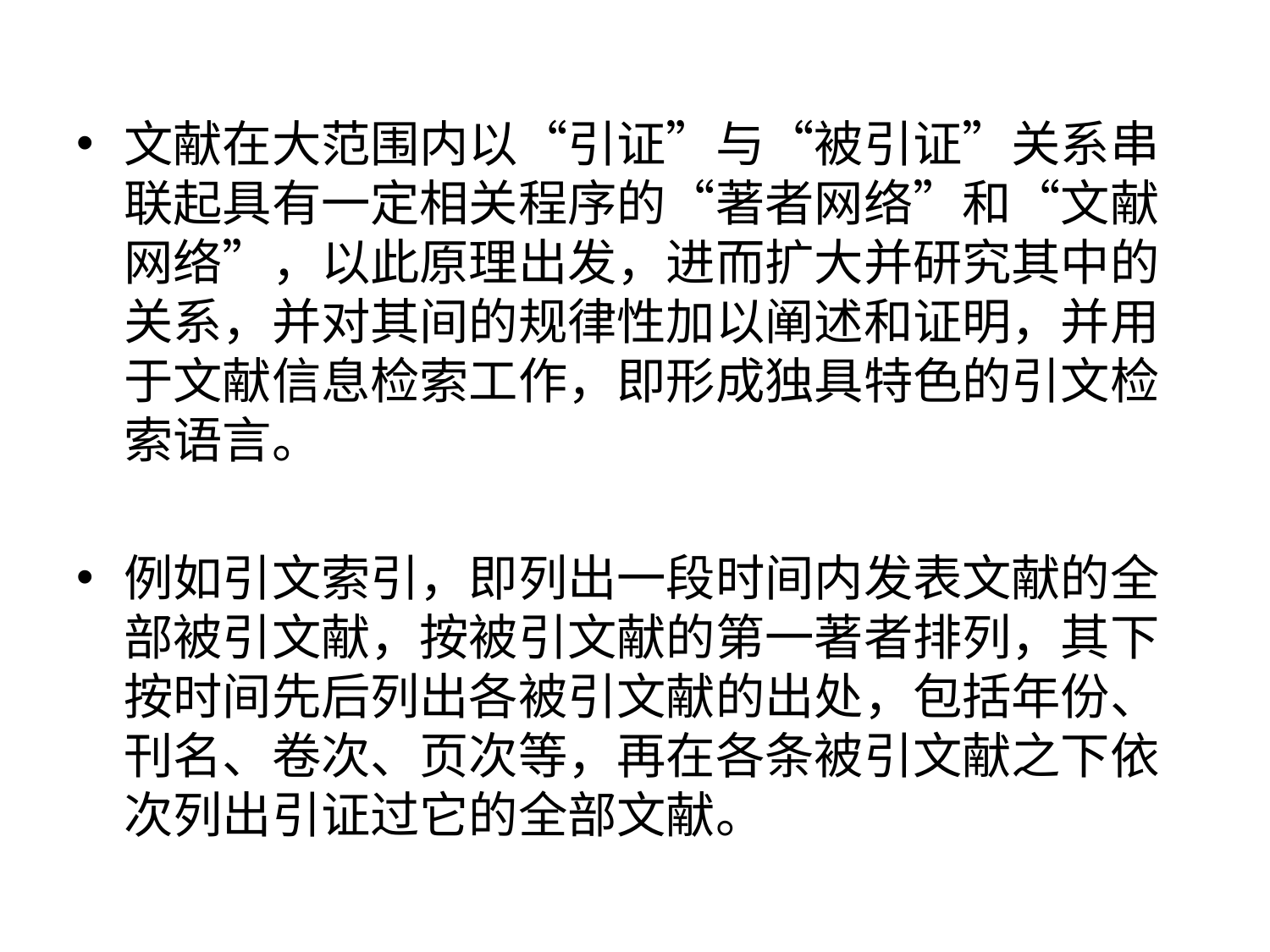

文献在大范围内以“引证”与“被引证”关系串联起具有一定相关程序的“著者网络”和“文献网络”，以此原理出发，进而扩大并研究其中的关系，并对其间的规律性加以阐述和证明，并用于文献信息检索工作，即形成独具特色的引文检索语言。

例如引文索引，即列出一段时间内发表文献的全部被引文献，按被引文献的第一著者排列，其下按时间先后列出各被引文献的出处，包括年份、刊名、卷次、页次等，再在各条被引文献之下依次列出引证过它的全部文献。